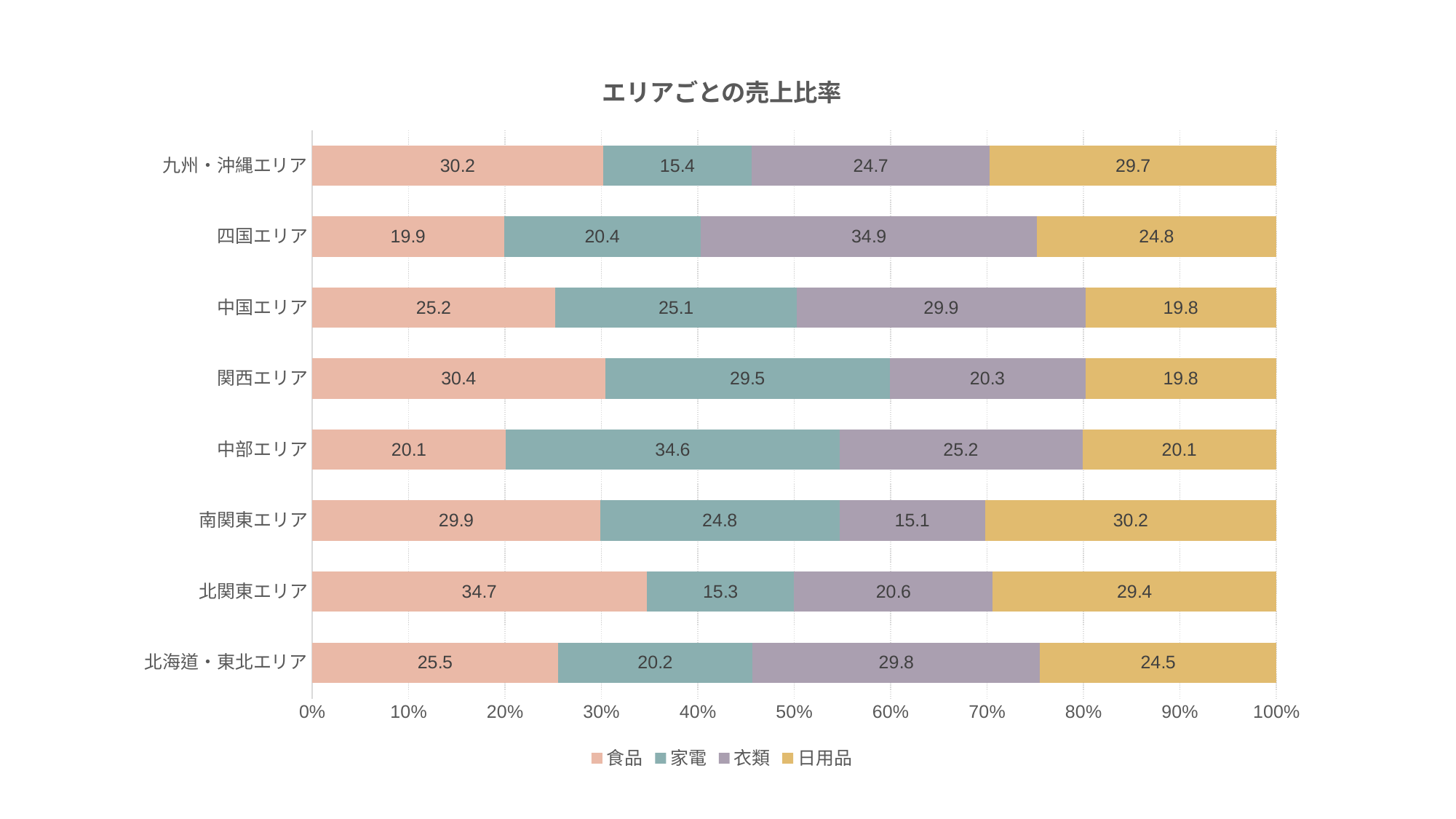

### Chart: エリアごとの売上比率

| Category | 食品 | 家電 | 衣類 | 日用品 |
|---|---|---|---|---|
| 北海道・東北エリア | 25.5 | 20.2 | 29.8 | 24.5 |
| 北関東エリア | 34.7 | 15.3 | 20.6 | 29.4 |
| 南関東エリア | 29.9 | 24.8 | 15.1 | 30.2 |
| 中部エリア | 20.1 | 34.6 | 25.2 | 20.1 |
| 関西エリア | 30.4 | 29.5 | 20.3 | 19.8 |
| 中国エリア | 25.2 | 25.1 | 29.9 | 19.8 |
| 四国エリア | 19.9 | 20.4 | 34.9 | 24.8 |
| 九州・沖縄エリア | 30.2 | 15.4 | 24.7 | 29.7 |